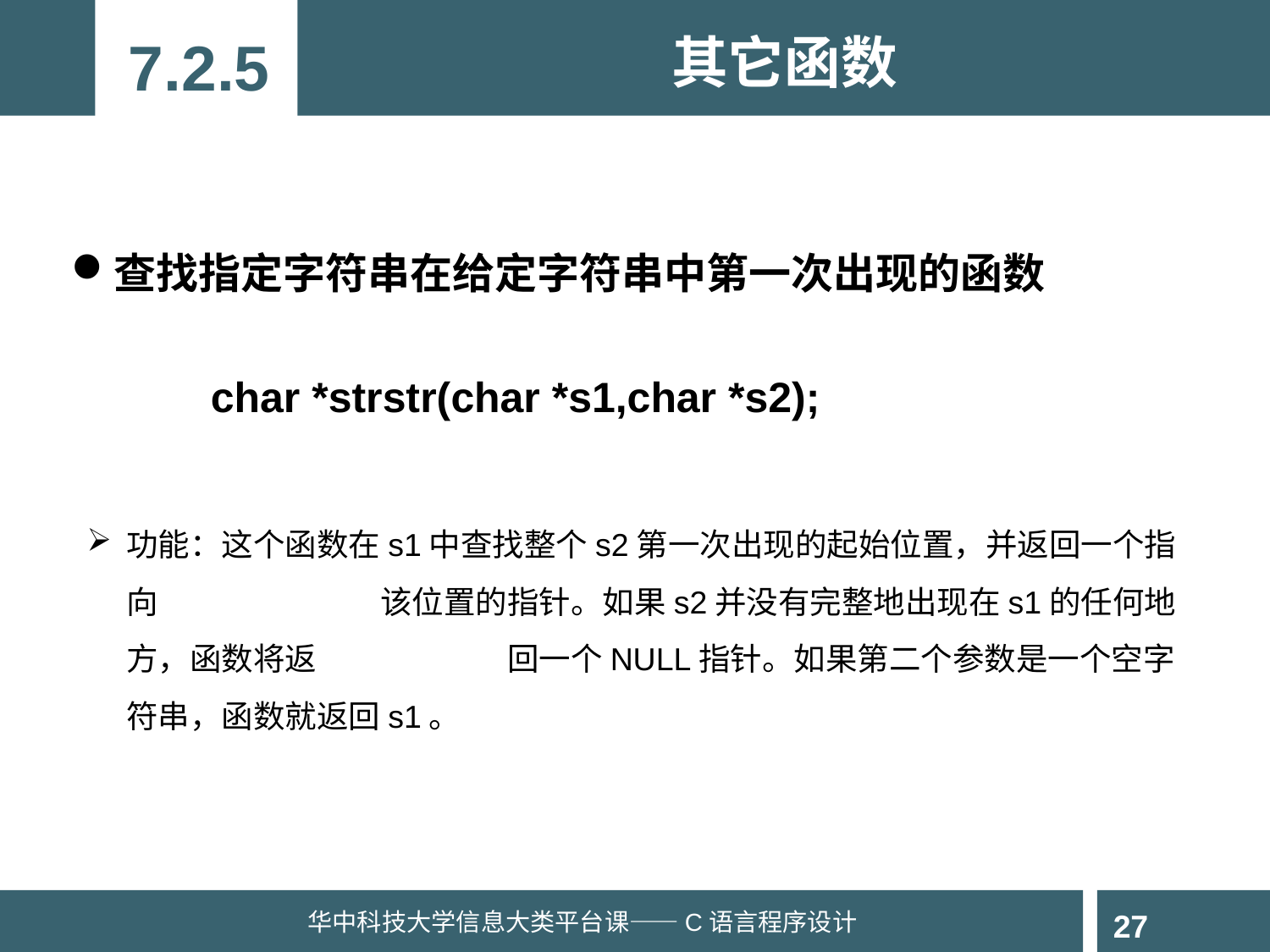

7.2.5
其它函数
查找指定字符串在给定字符串中第一次出现的函数
char *strstr(char *s1,char *s2);
功能：这个函数在s1中查找整个s2第一次出现的起始位置，并返回一个指向		该位置的指针。如果s2并没有完整地出现在s1的任何地方，函数将返		回一个NULL指针。如果第二个参数是一个空字符串，函数就返回s1。